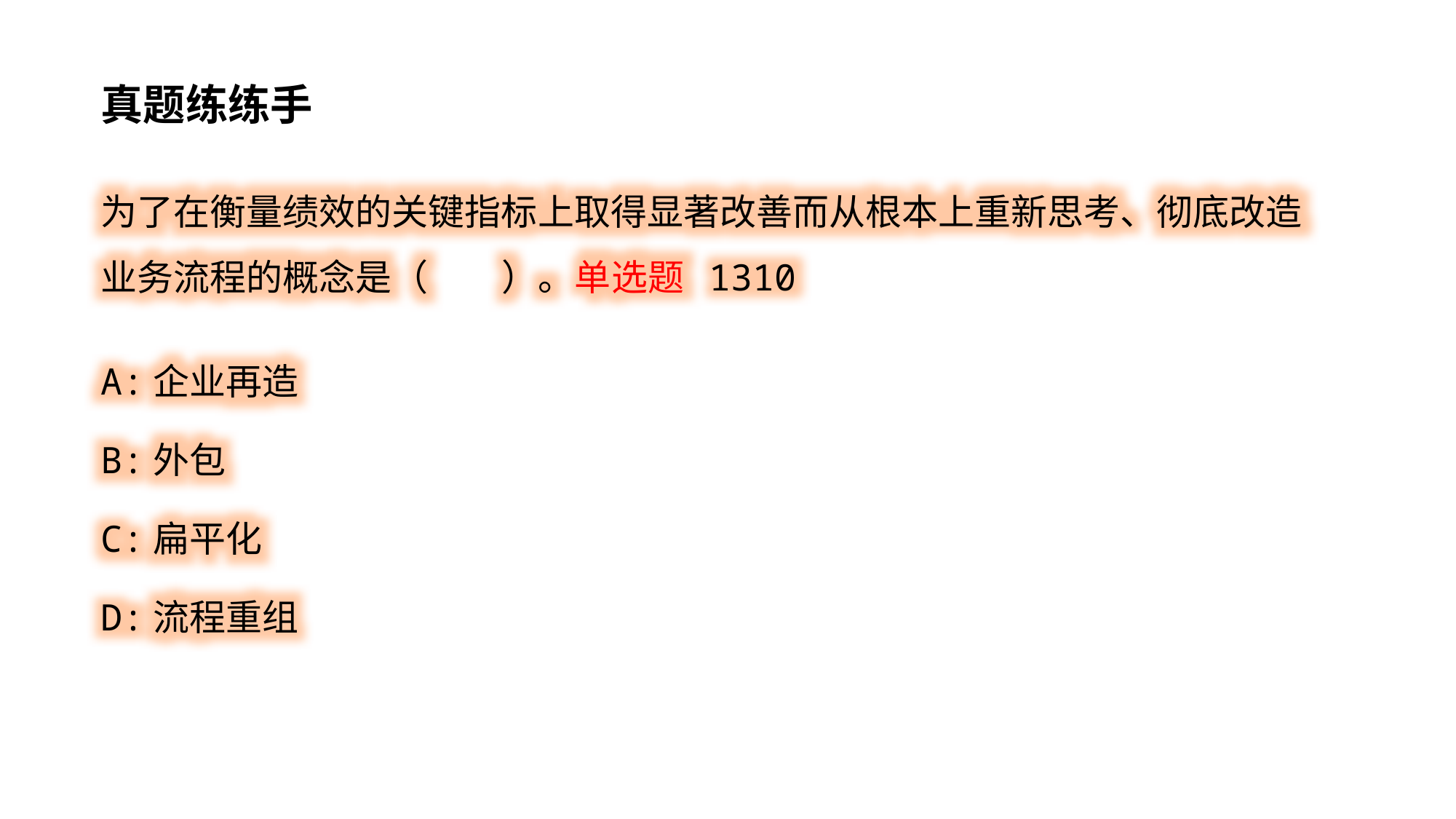

真题练练手
为了在衡量绩效的关键指标上取得显著改善而从根本上重新思考、彻底改造业务流程的概念是（         ）。单选题  1310

A:企业再造

B:外包

C:扁平化

D:流程重组